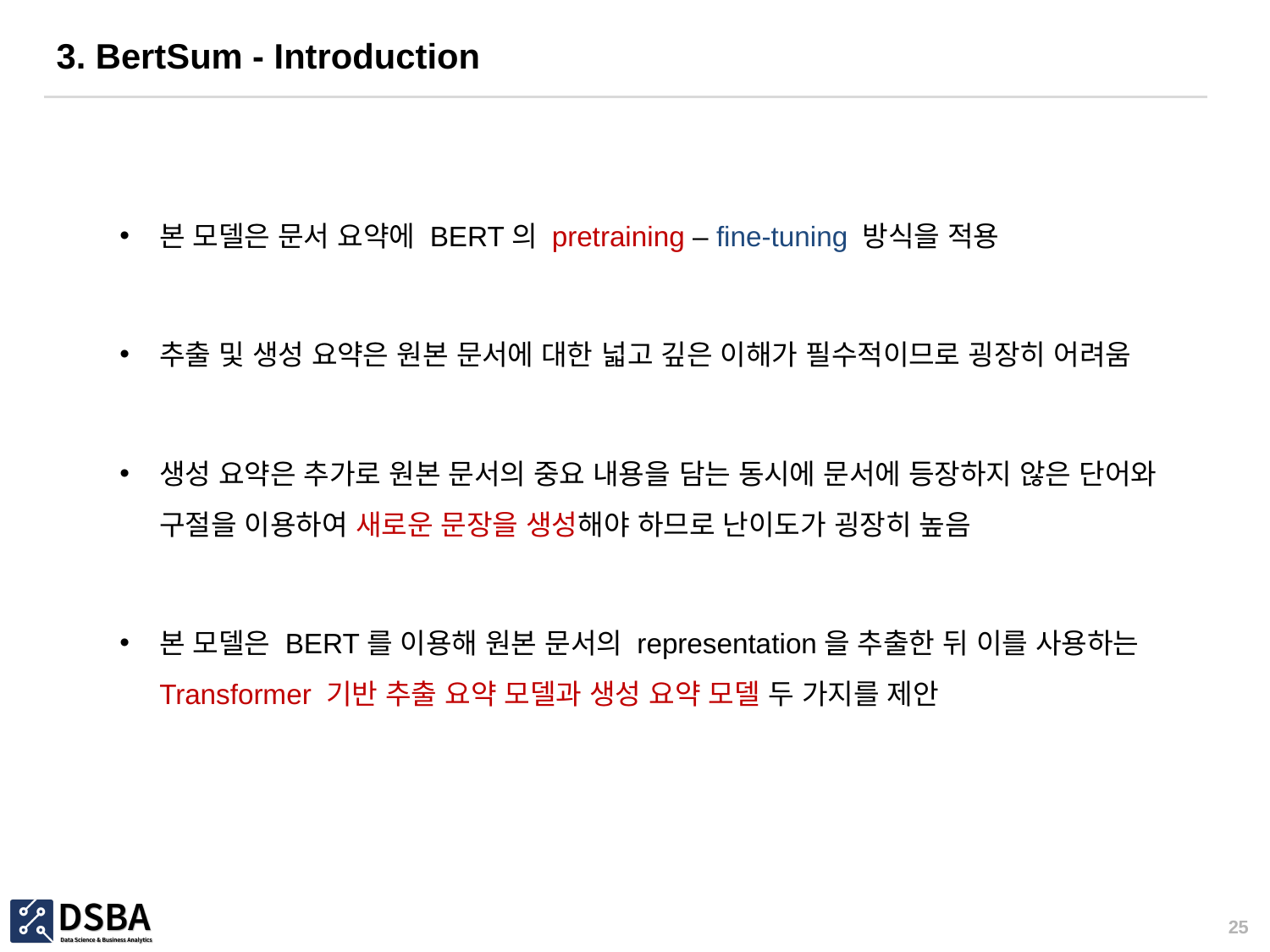

# 3. BertSum - Introduction
본 모델은 문서 요약에 BERT의 pretraining – fine-tuning 방식을 적용

추출 및 생성 요약은 원본 문서에 대한 넓고 깊은 이해가 필수적이므로 굉장히 어려움

생성 요약은 추가로 원본 문서의 중요 내용을 담는 동시에 문서에 등장하지 않은 단어와 구절을 이용하여 새로운 문장을 생성해야 하므로 난이도가 굉장히 높음

본 모델은 BERT를 이용해 원본 문서의 representation을 추출한 뒤 이를 사용하는 Transformer 기반 추출 요약 모델과 생성 요약 모델 두 가지를 제안
25